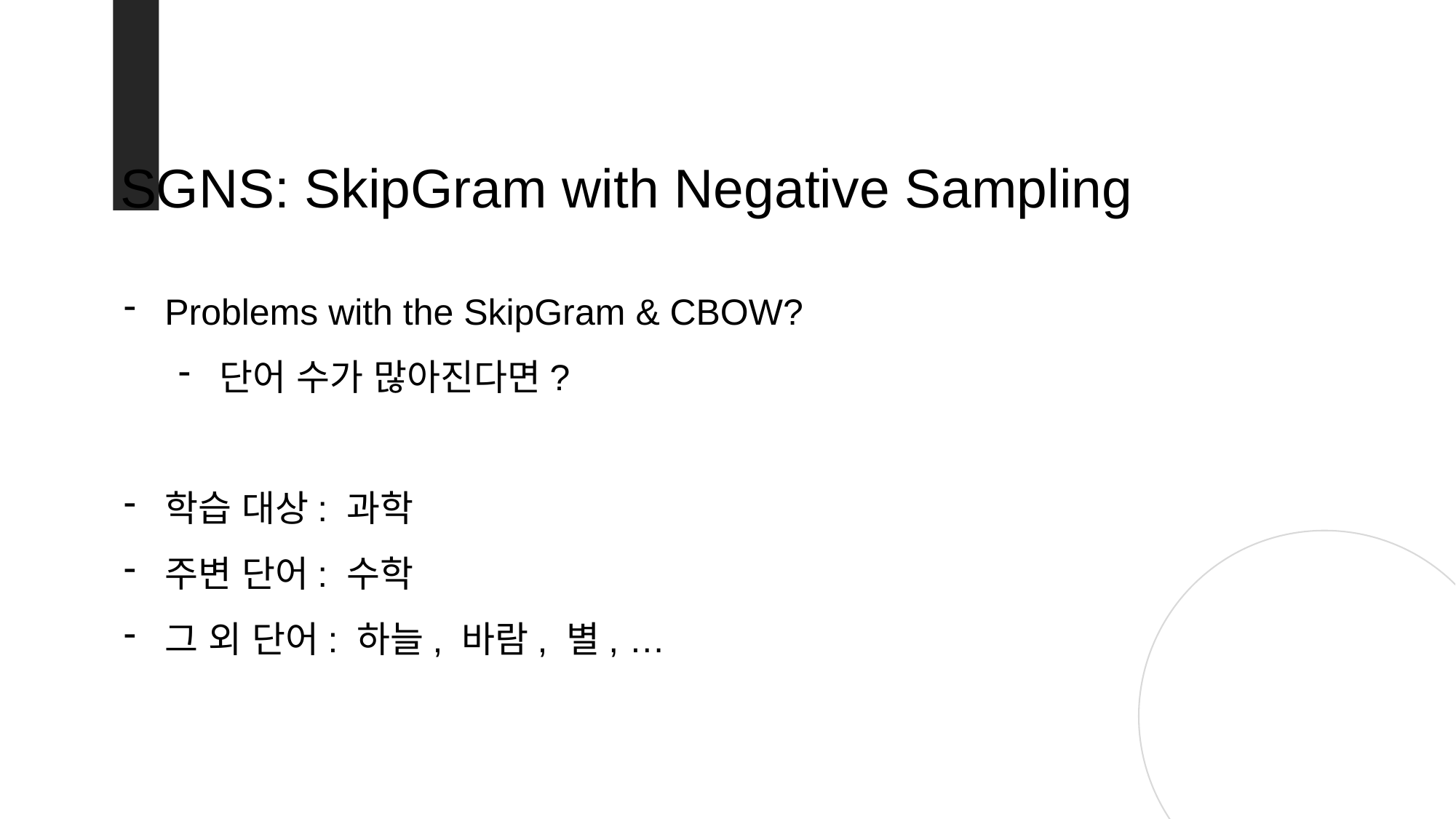

SGNS: SkipGram with Negative Sampling
Problems with the SkipGram & CBOW?
단어 수가 많아진다면?

학습 대상: 과학
주변 단어: 수학
그 외 단어: 하늘, 바람, 별, …